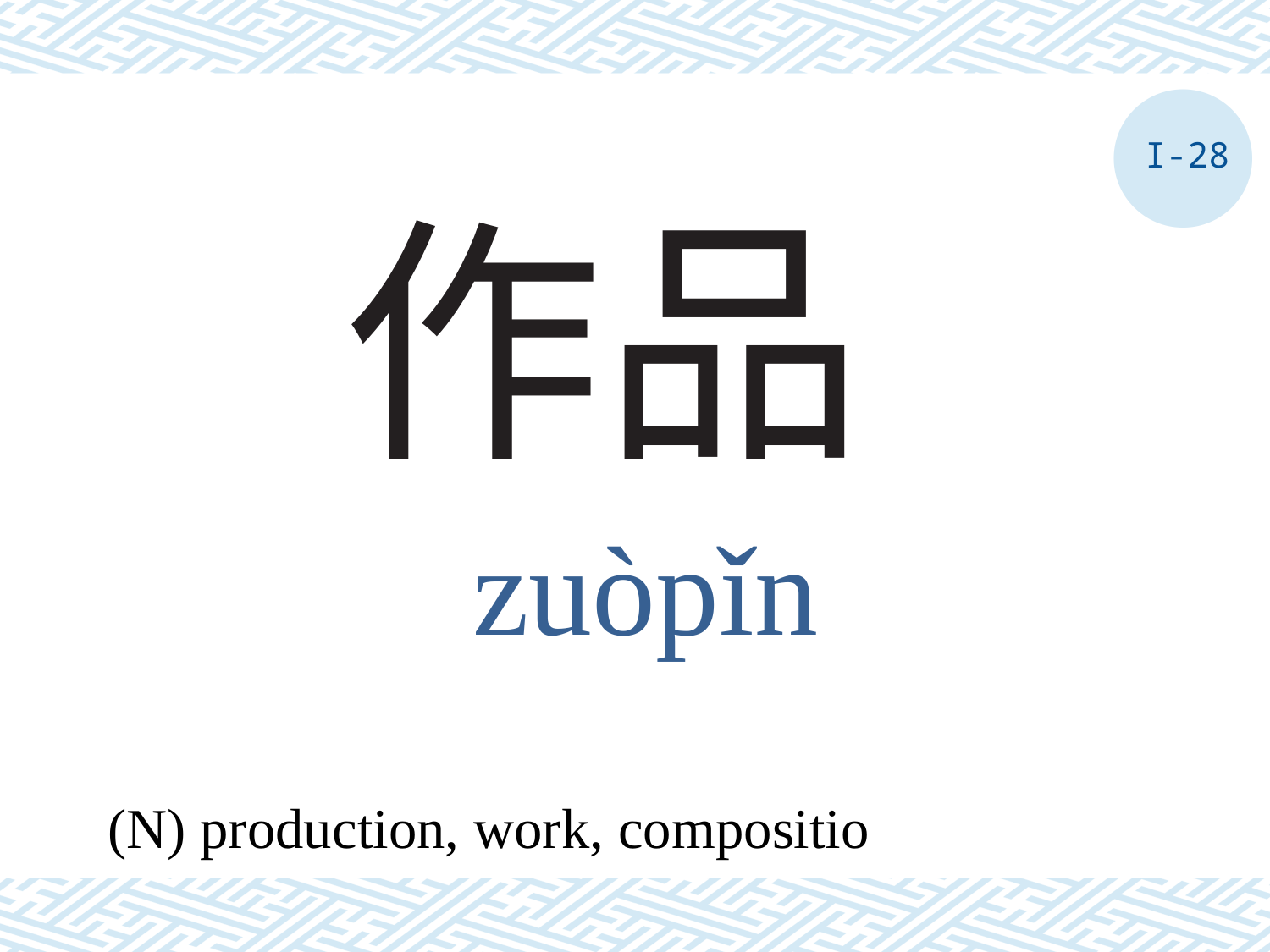

I-28

# 作品
zuòpǐn
(N) production, work, compositio